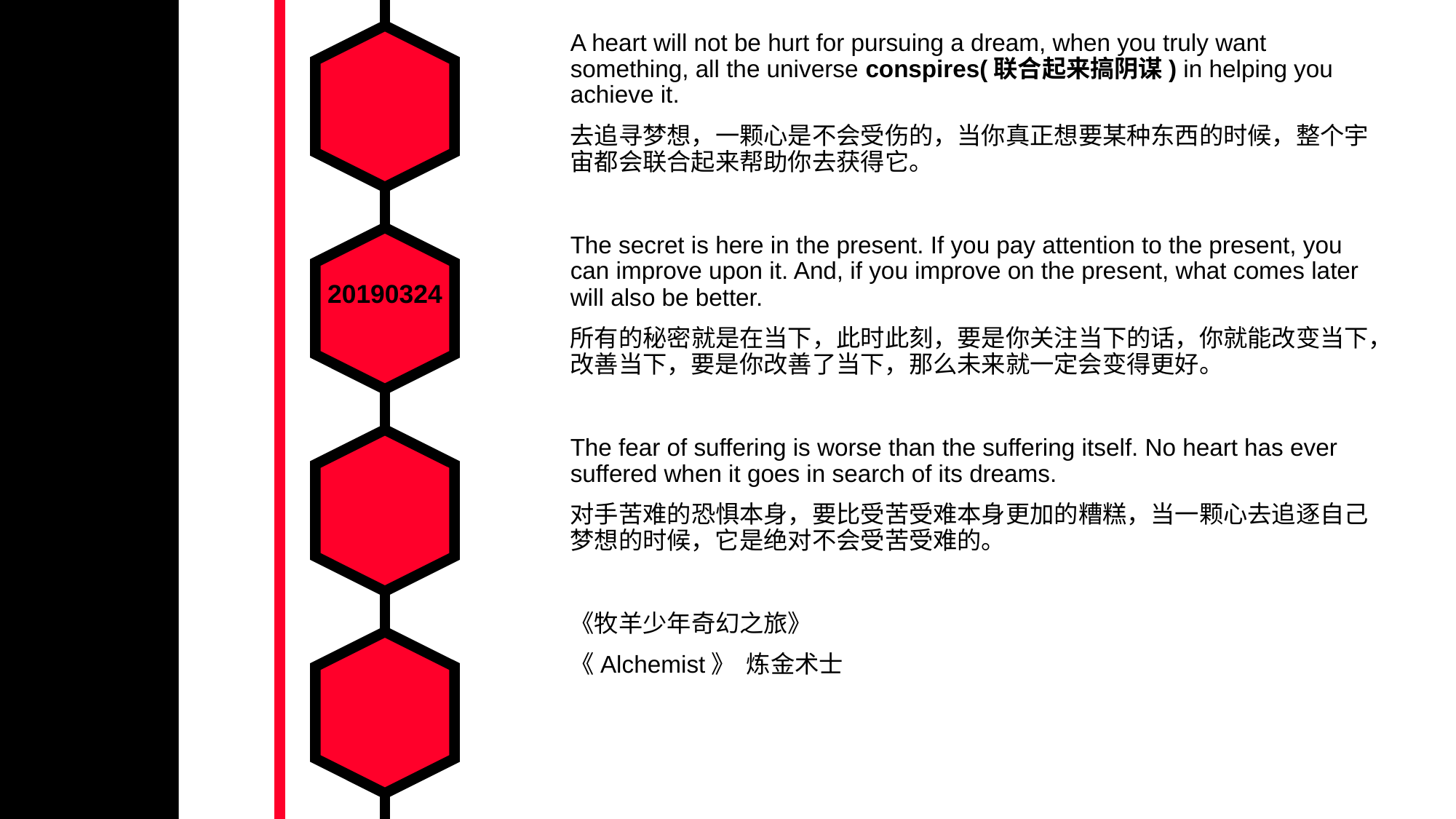

#
A heart will not be hurt for pursuing a dream, when you truly want something, all the universe conspires(联合起来搞阴谋) in helping you achieve it.
去追寻梦想，一颗心是不会受伤的，当你真正想要某种东西的时候，整个宇宙都会联合起来帮助你去获得它。

The secret is here in the present. If you pay attention to the present, you can improve upon it. And, if you improve on the present, what comes later will also be better.
所有的秘密就是在当下，此时此刻，要是你关注当下的话，你就能改变当下，改善当下，要是你改善了当下，那么未来就一定会变得更好。

The fear of suffering is worse than the suffering itself. No heart has ever suffered when it goes in search of its dreams.
对手苦难的恐惧本身，要比受苦受难本身更加的糟糕，当一颗心去追逐自己梦想的时候，它是绝对不会受苦受难的。

《牧羊少年奇幻之旅》
《Alchemist》  炼金术士

20190324